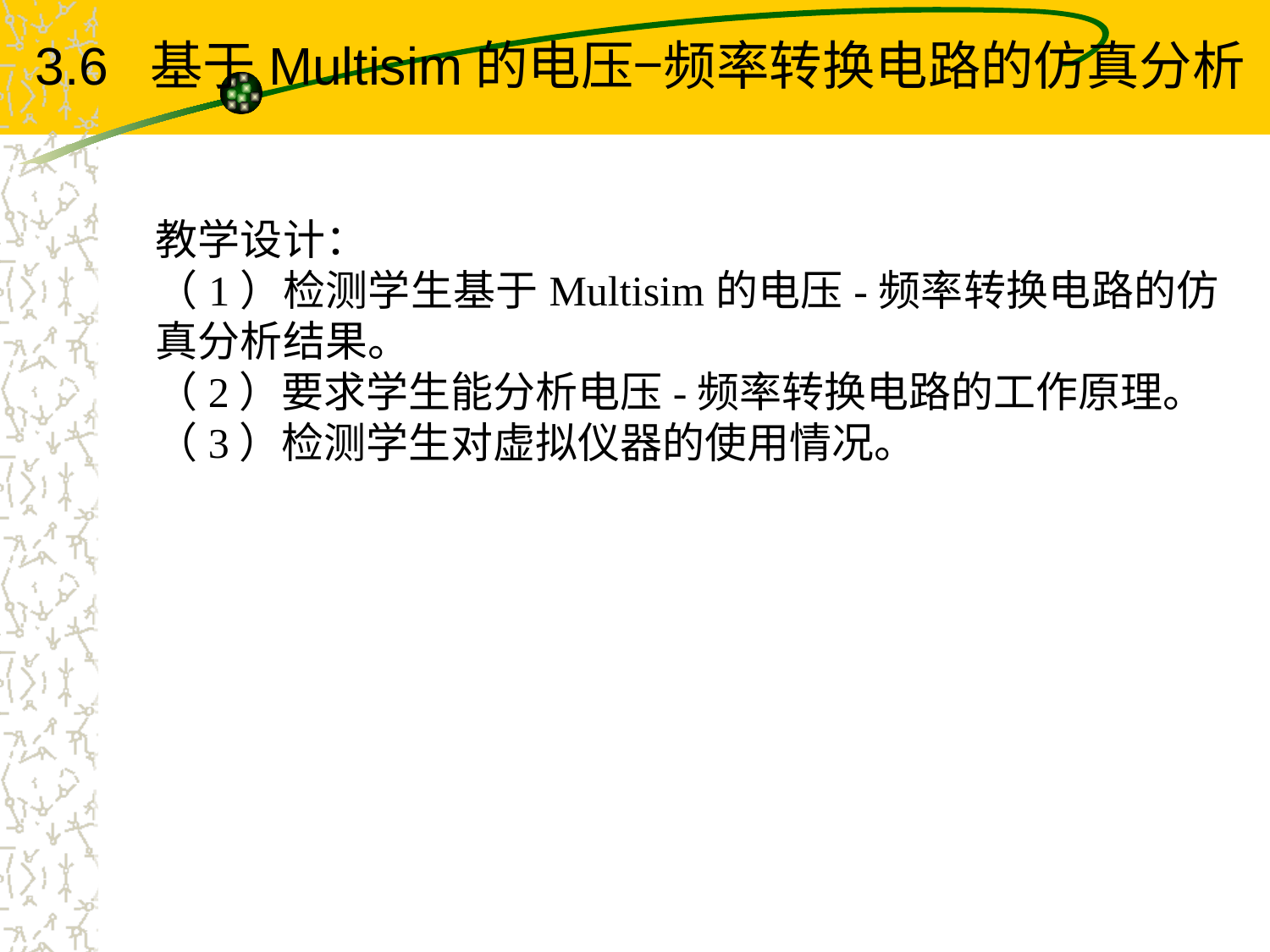

3.6  基于Multisim的电压−频率转换电路的仿真分析
教学设计：
（1）检测学生基于Multisim的电压-频率转换电路的仿真分析结果。
（2）要求学生能分析电压-频率转换电路的工作原理。
（3）检测学生对虚拟仪器的使用情况。